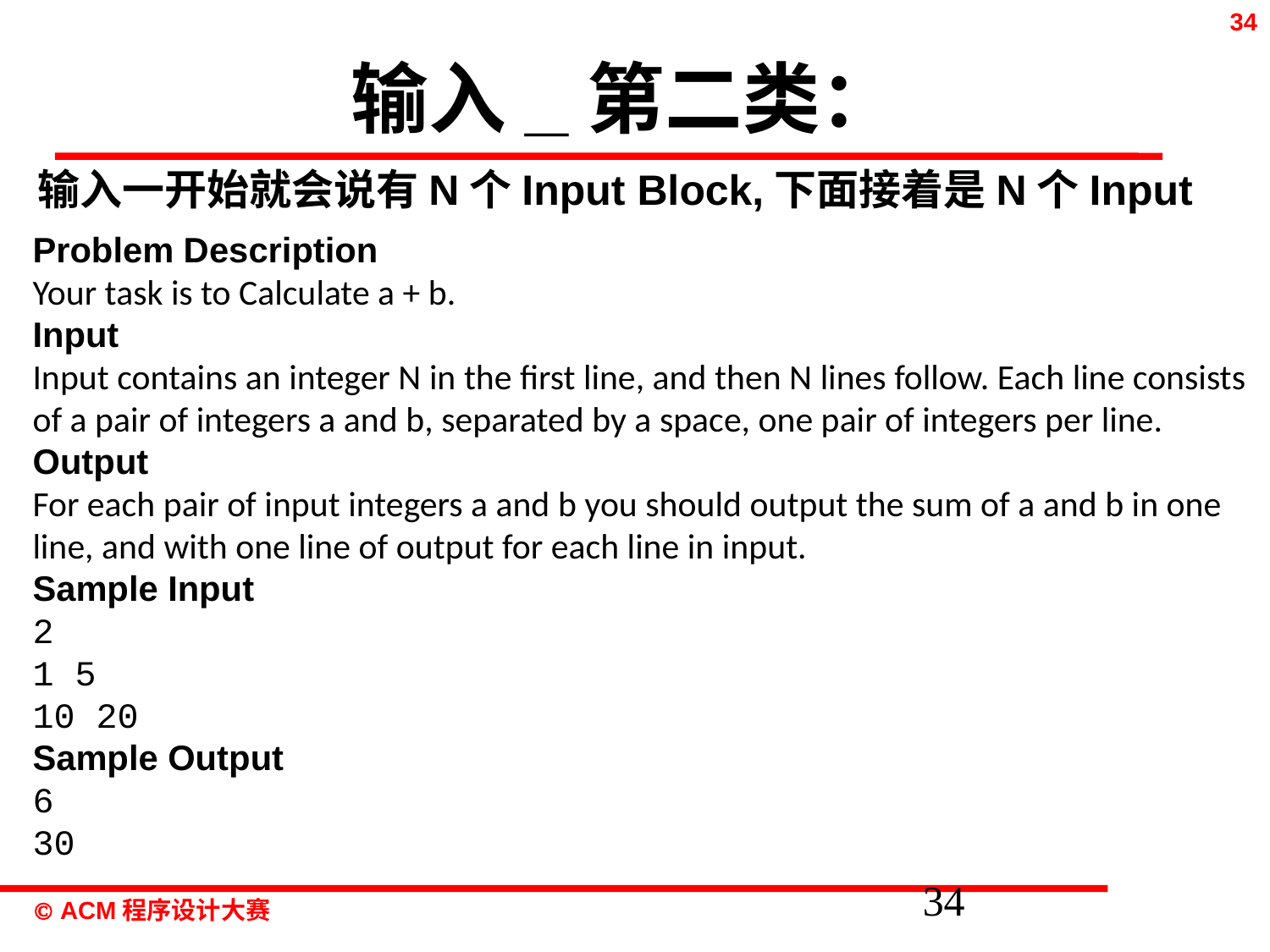

# 输入_第二类：
输入一开始就会说有N个Input Block,下面接着是N个Input

Problem Description
Your task is to Calculate a + b.
Input
Input contains an integer N in the first line, and then N lines follow. Each line consists of a pair of integers a and b, separated by a space, one pair of integers per line.
Output
For each pair of input integers a and b you should output the sum of a and b in one line, and with one line of output for each line in input.
Sample Input
2
1 5
10 20
Sample Output
6
30
34